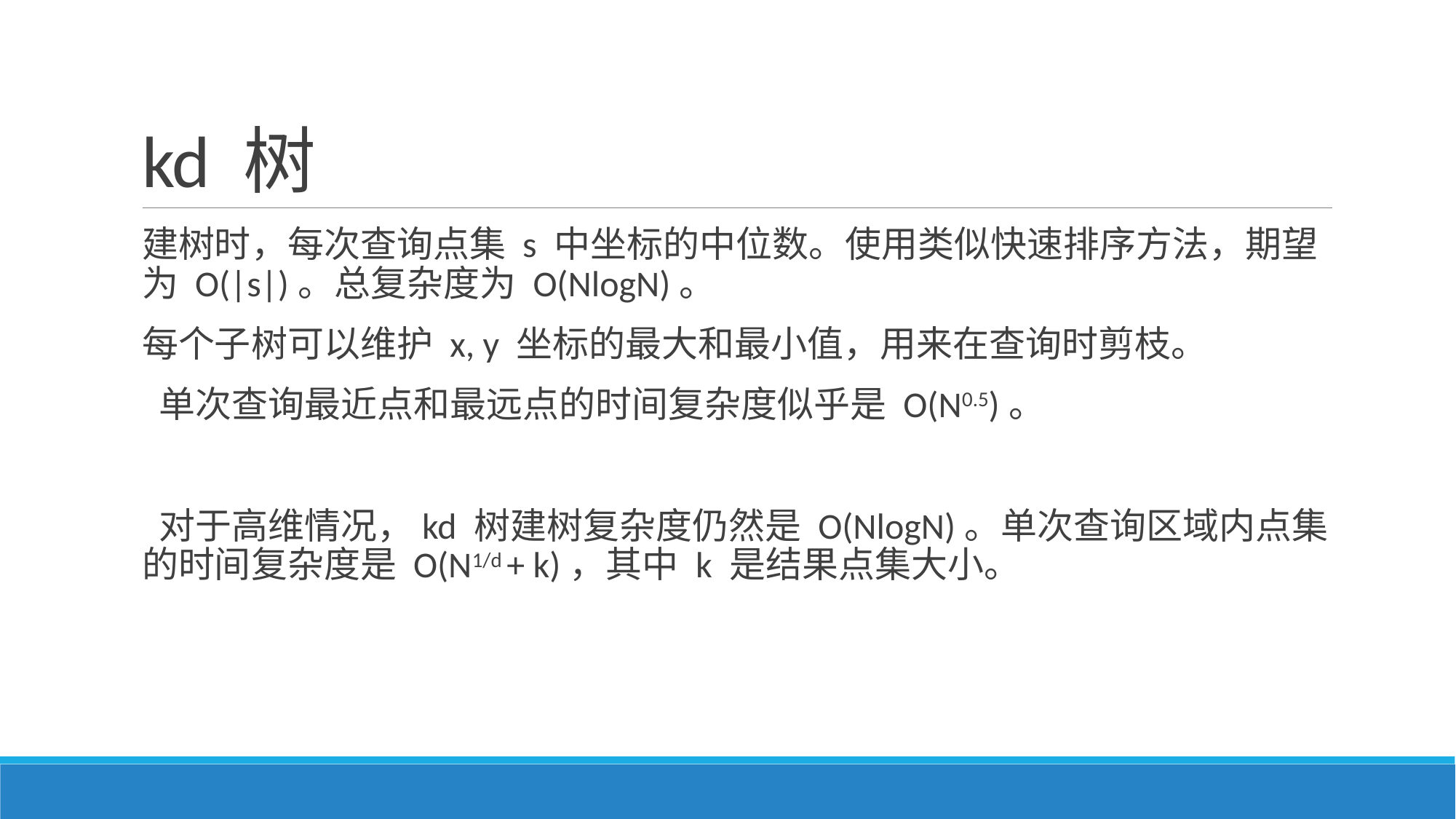

# kd 树
建树时，每次查询点集 s 中坐标的中位数。使用类似快速排序方法，期望为 O(|s|)。总复杂度为 O(NlogN)。
每个子树可以维护 x, y 坐标的最大和最小值，用来在查询时剪枝。
 单次查询最近点和最远点的时间复杂度似乎是 O(N0.5)。

 对于高维情况，kd 树建树复杂度仍然是 O(NlogN)。单次查询区域内点集的时间复杂度是 O(N1/d + k)，其中 k 是结果点集大小。